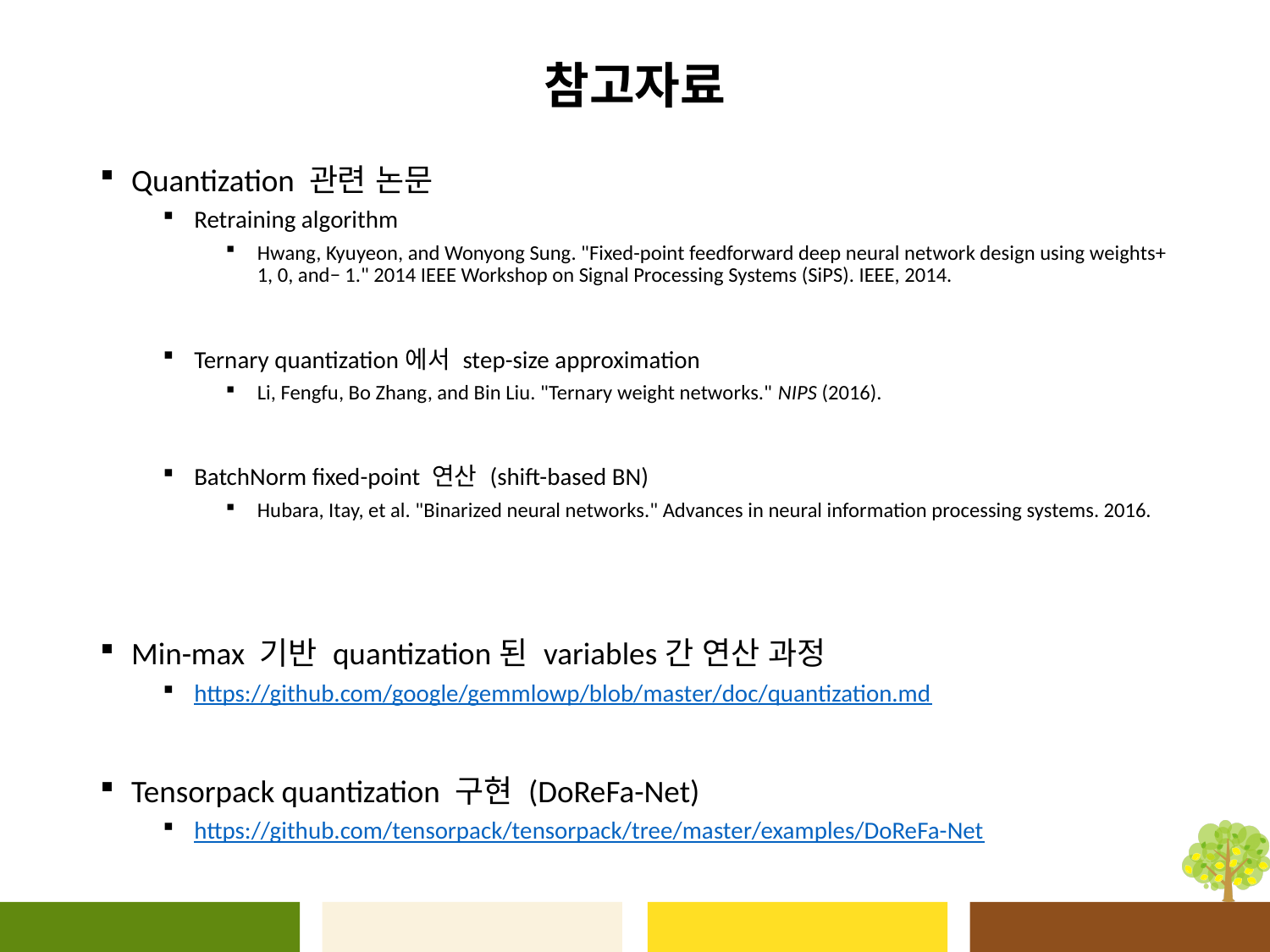

# 참고자료
Quantization 관련 논문
Retraining algorithm
Hwang, Kyuyeon, and Wonyong Sung. "Fixed-point feedforward deep neural network design using weights+ 1, 0, and− 1." 2014 IEEE Workshop on Signal Processing Systems (SiPS). IEEE, 2014.

Ternary quantization에서 step-size approximation
Li, Fengfu, Bo Zhang, and Bin Liu. "Ternary weight networks." NIPS (2016).

BatchNorm fixed-point 연산 (shift-based BN)
Hubara, Itay, et al. "Binarized neural networks." Advances in neural information processing systems. 2016.

Min-max 기반 quantization된 variables간 연산 과정
https://github.com/google/gemmlowp/blob/master/doc/quantization.md

Tensorpack quantization 구현 (DoReFa-Net)
https://github.com/tensorpack/tensorpack/tree/master/examples/DoReFa-Net